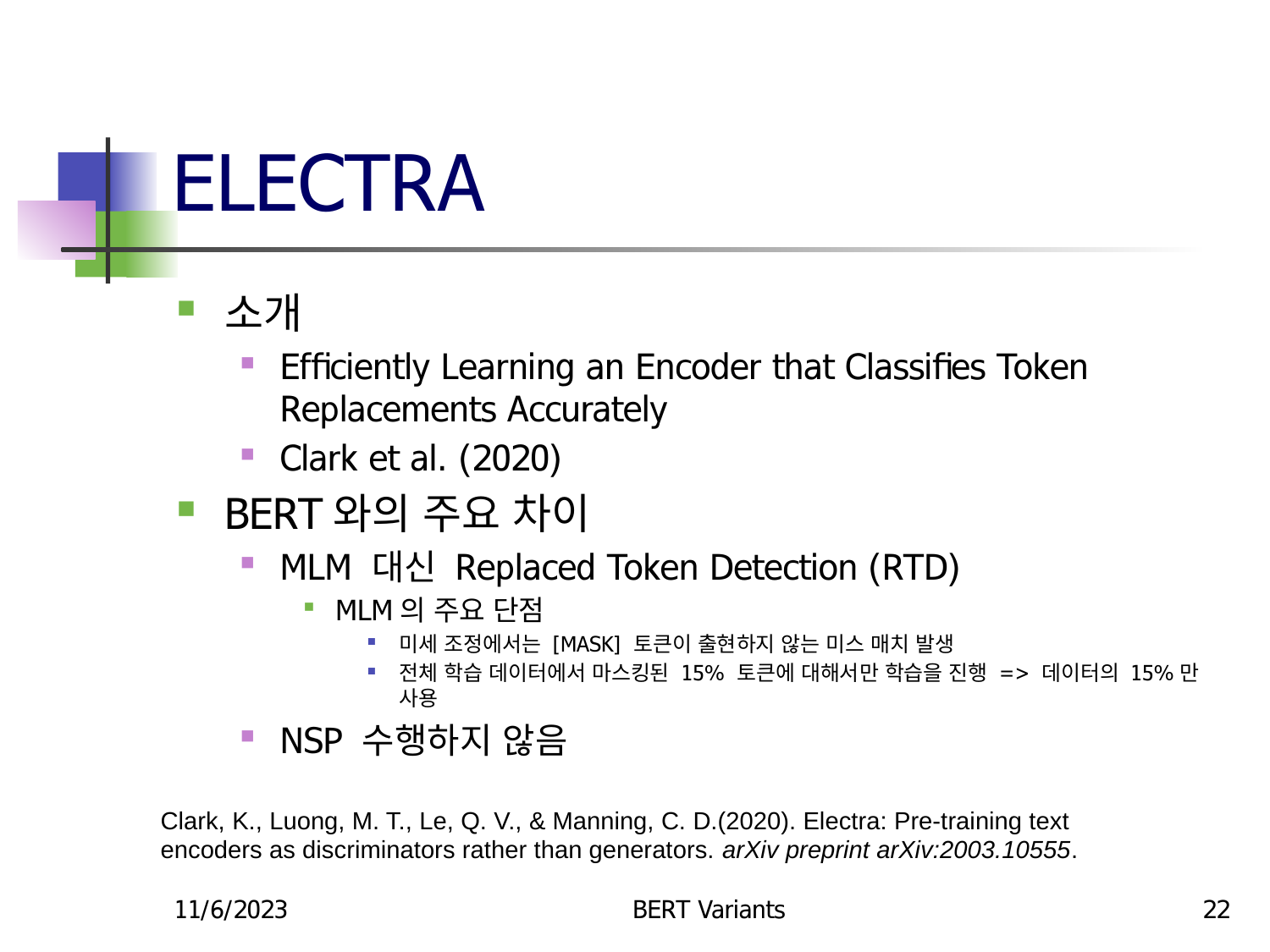

# ELECTRA
소개
Efficiently Learning an Encoder that Classifies Token Replacements Accurately
Clark et al. (2020)
BERT와의 주요 차이
MLM 대신 Replaced Token Detection (RTD)
MLM의 주요 단점
미세 조정에서는 [MASK] 토큰이 출현하지 않는 미스 매치 발생
전체 학습 데이터에서 마스킹된 15% 토큰에 대해서만 학습을 진행 => 데이터의 15%만 사용
NSP 수행하지 않음
Clark, K., Luong, M. T., Le, Q. V., & Manning, C. D.(2020). Electra: Pre-training text encoders as discriminators rather than generators. arXiv preprint arXiv:2003.10555.
11/6/2023
BERT Variants
22